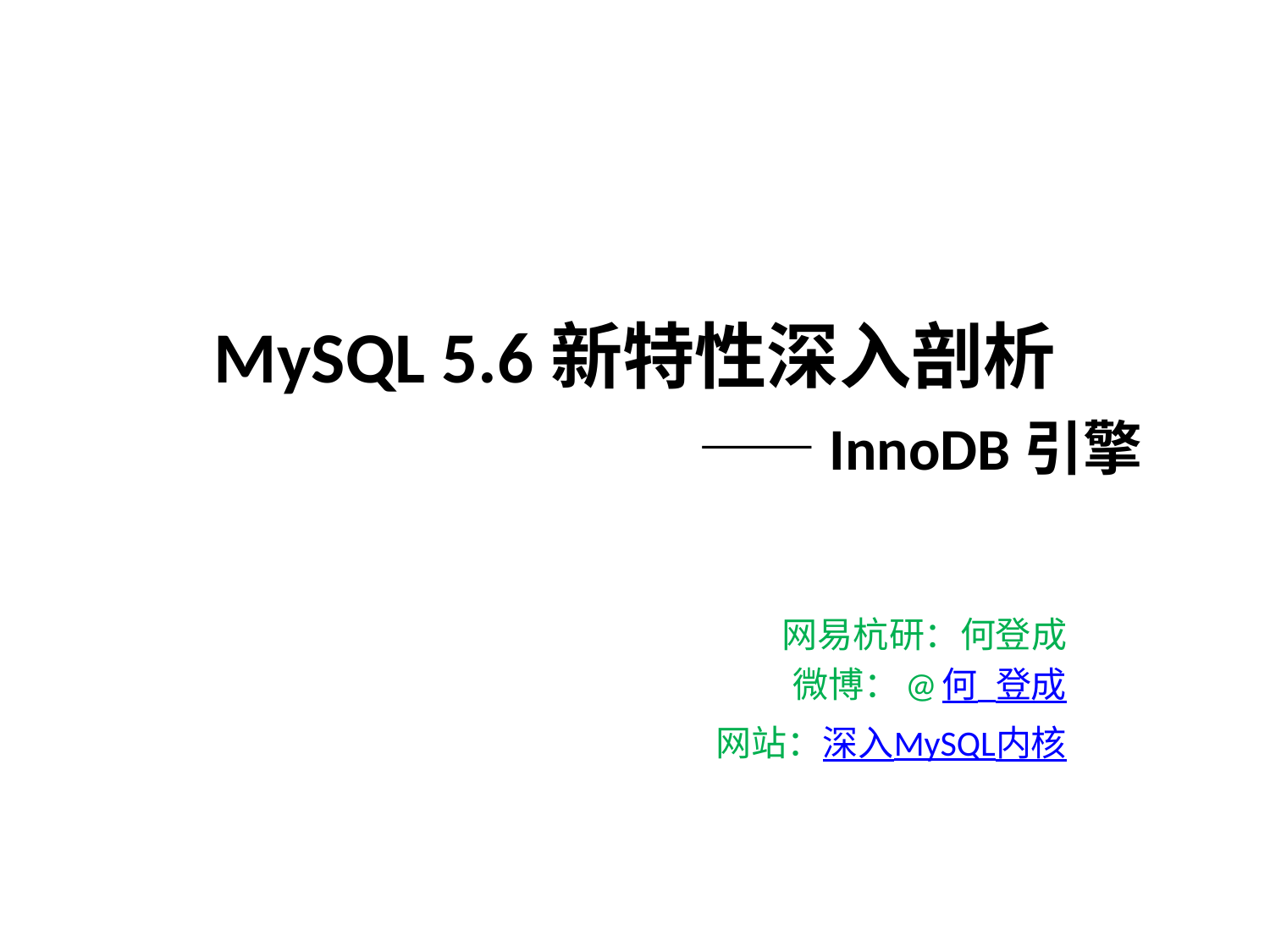

# MySQL 5.6新特性深入剖析 ——InnoDB引擎
网易杭研：何登成
微博：@何_登成
网站：深入MySQL内核